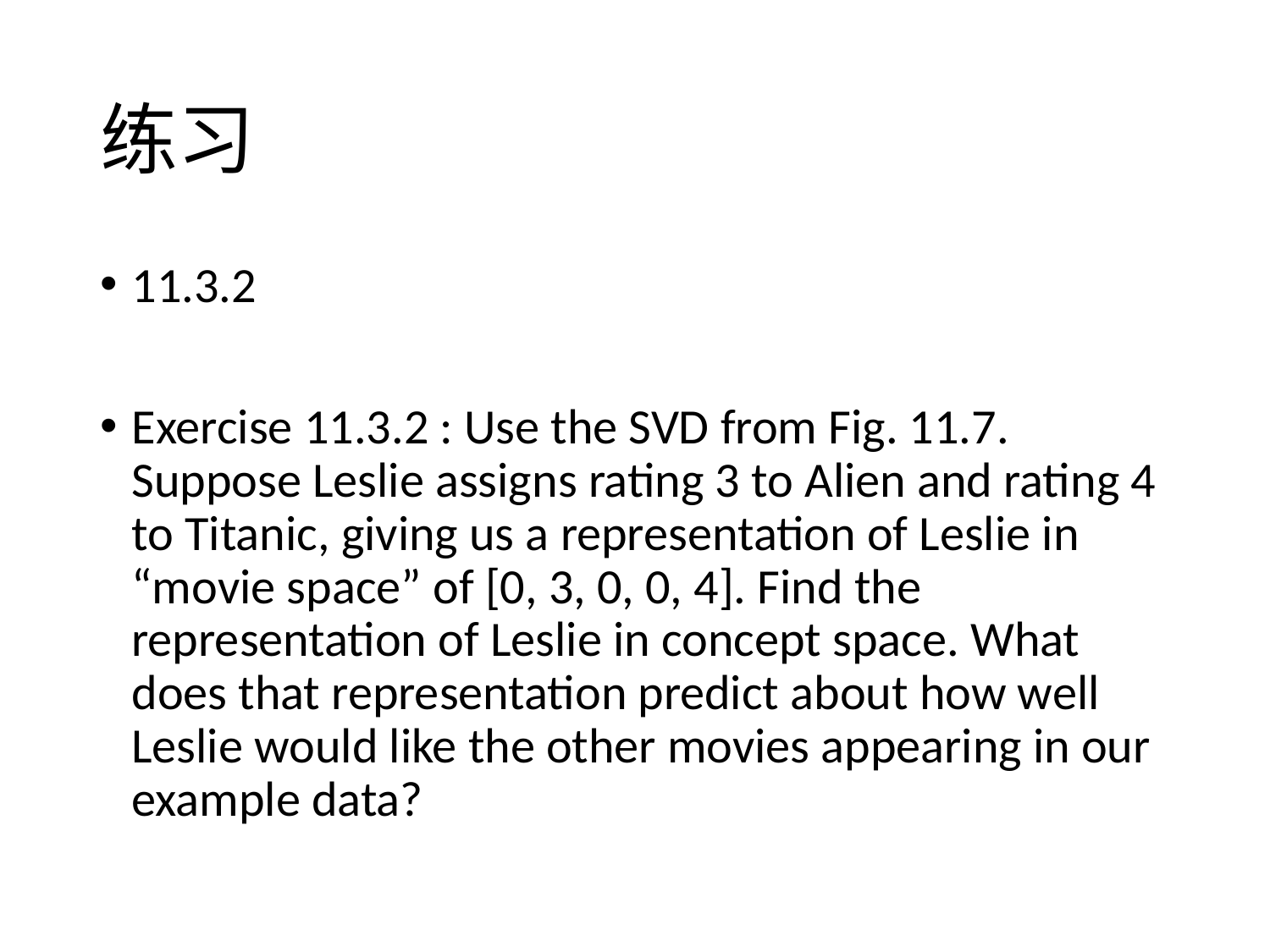

# 练习
11.3.2

Exercise 11.3.2 : Use the SVD from Fig. 11.7. Suppose Leslie assigns rating 3 to Alien and rating 4 to Titanic, giving us a representation of Leslie in “movie space” of [0, 3, 0, 0, 4]. Find the  representation of Leslie in concept space. What does that representation predict about how well Leslie would like the other movies appearing in our example data?